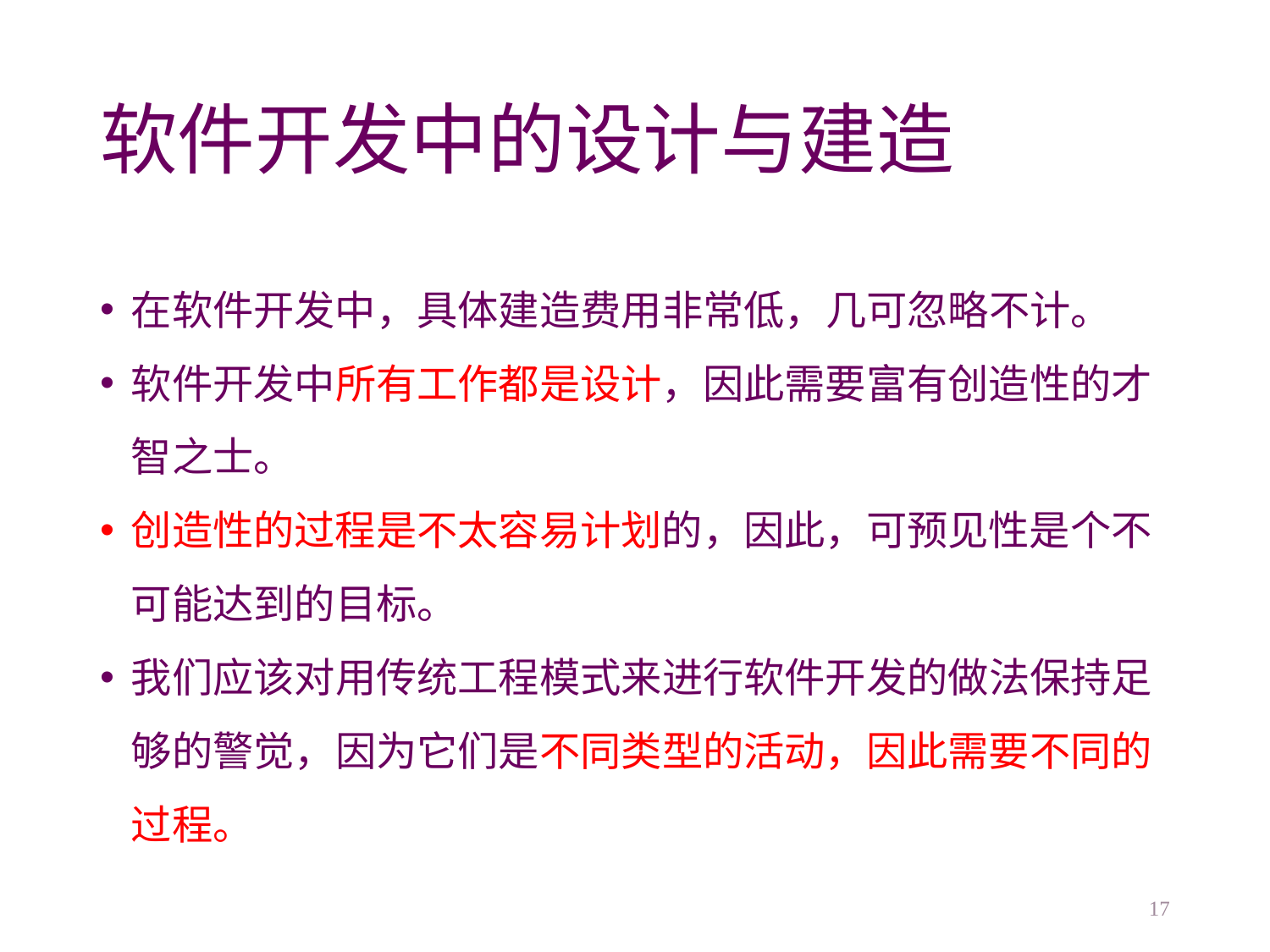

# 软件开发中的设计与建造
在软件开发中，具体建造费用非常低，几可忽略不计。
软件开发中所有工作都是设计，因此需要富有创造性的才智之士。
创造性的过程是不太容易计划的，因此，可预见性是个不可能达到的目标。
我们应该对用传统工程模式来进行软件开发的做法保持足够的警觉，因为它们是不同类型的活动，因此需要不同的过程。
17